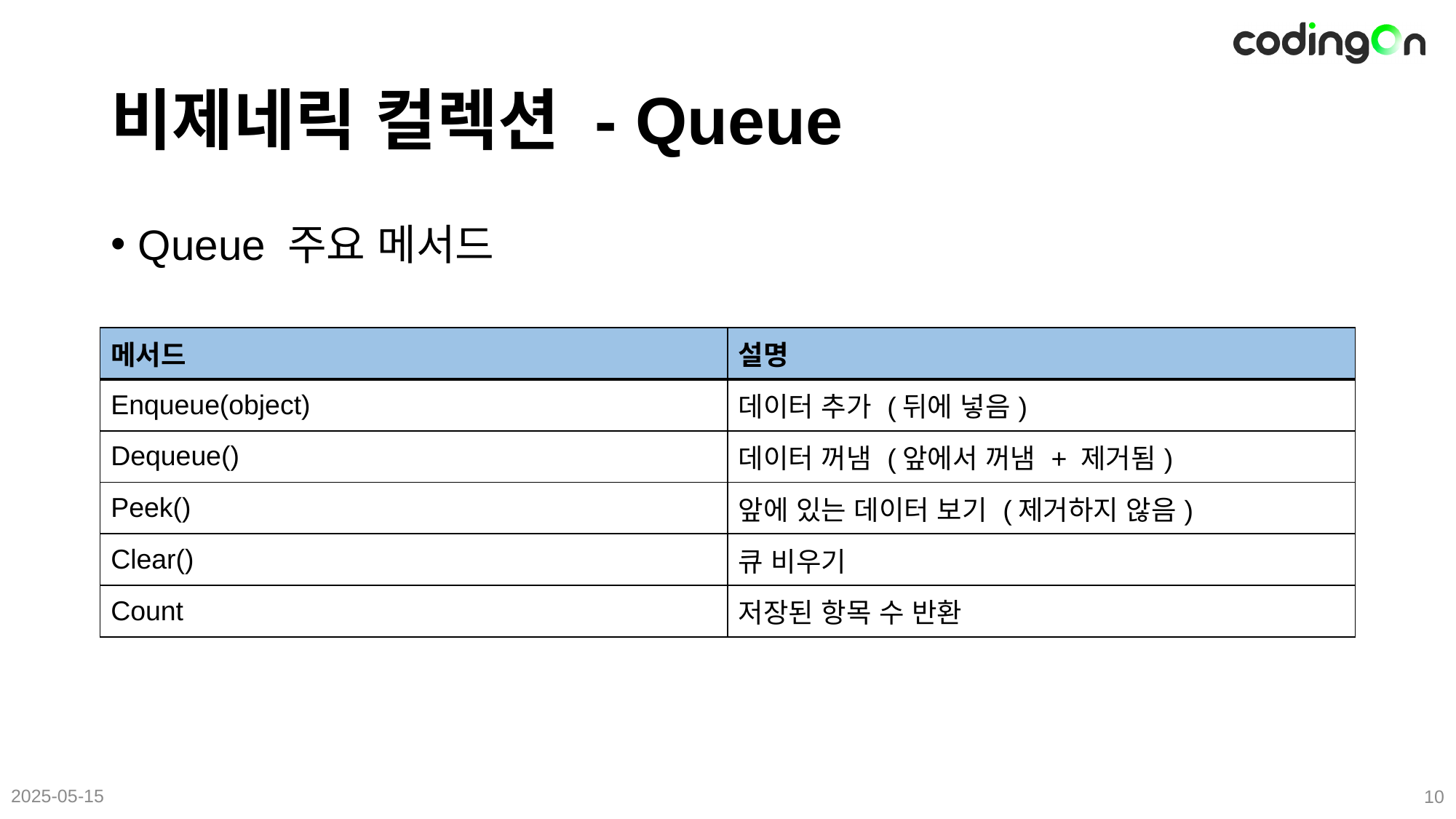

# 비제네릭 컬렉션 - Queue
Queue 주요 메서드

| 메서드 | 설명 |
| --- | --- |
| Enqueue(object) | 데이터 추가 (뒤에 넣음) |
| Dequeue() | 데이터 꺼냄 (앞에서 꺼냄 + 제거됨) |
| Peek() | 앞에 있는 데이터 보기 (제거하지 않음) |
| Clear() | 큐 비우기 |
| Count | 저장된 항목 수 반환 |
2025-05-15
10